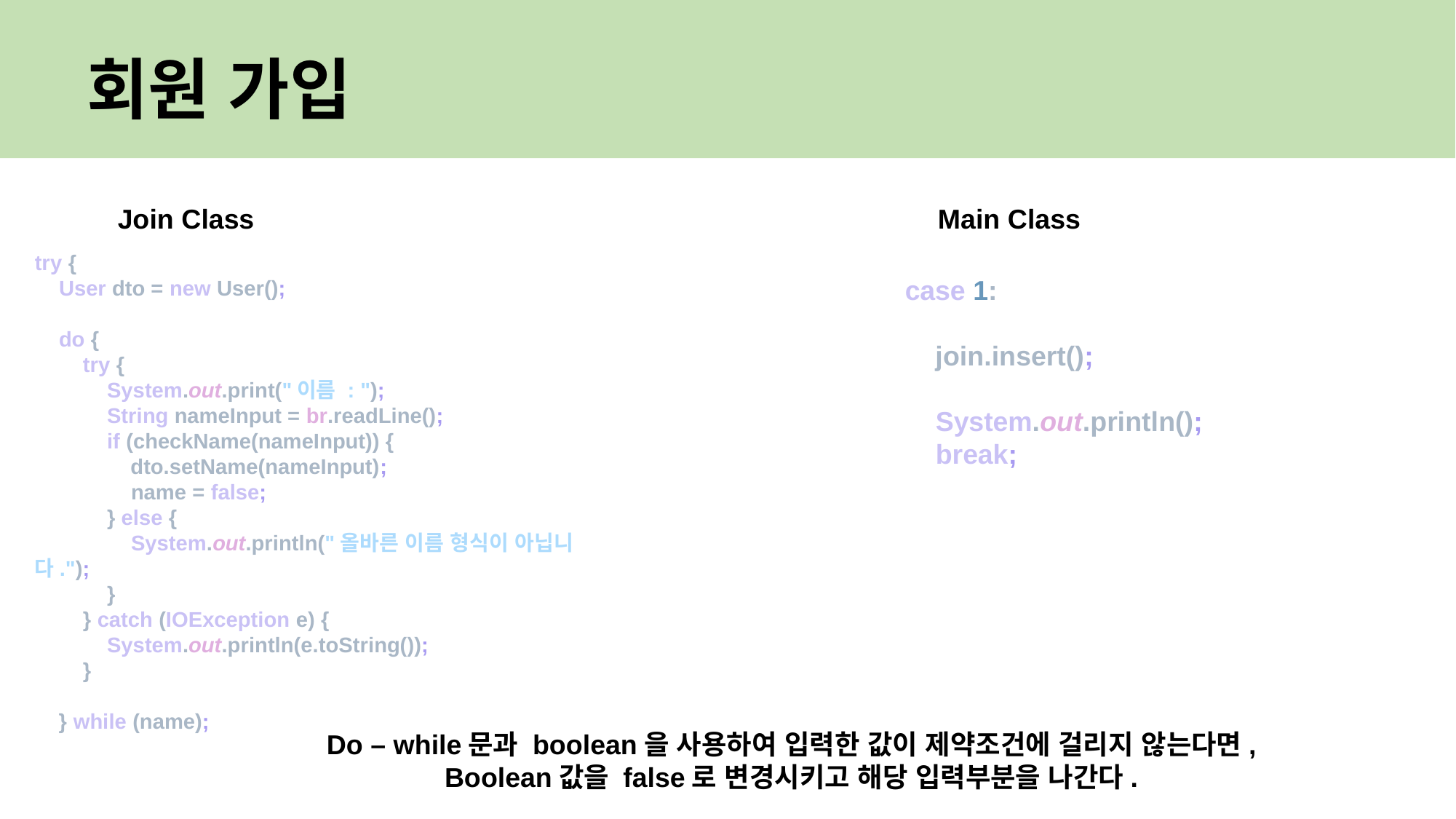

# 회원 가입
Main Class
Join Class
try {
    User dto = new User();
    do {
        try {
            System.out.print("이름 : ");
            String nameInput = br.readLine();
            if (checkName(nameInput)) {
                dto.setName(nameInput);
                name = false;
            } else {
                System.out.println("올바른 이름 형식이 아닙니다.");
            }
        } catch (IOException e) {
            System.out.println(e.toString());
        }
    } while (name);
case 1:
    join.insert();
    System.out.println();
    break;
Do – while문과 boolean을 사용하여 입력한 값이 제약조건에 걸리지 않는다면,
Boolean값을 false로 변경시키고 해당 입력부분을 나간다.